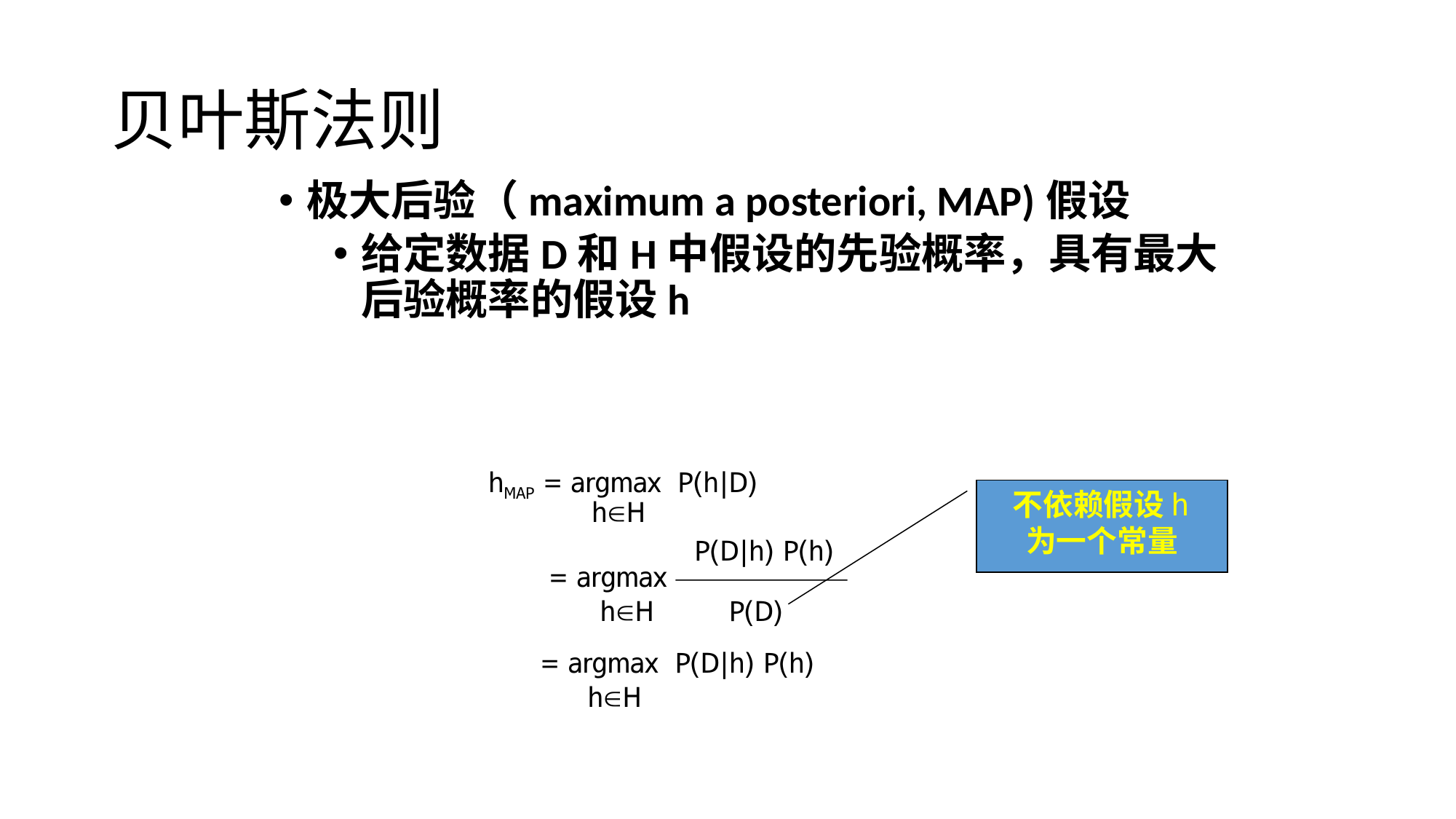

# 贝叶斯法则
极大后验（maximum a posteriori, MAP)假设
给定数据D和H中假设的先验概率，具有最大后验概率的假设h
hMAP = argmax  P(h|D)
h∈H
不依赖假设h
为一个常量
P(D|h) P(h)
      = argmax

h∈H
P(D)
    = argmax  P(D|h) P(h)
h∈H
31